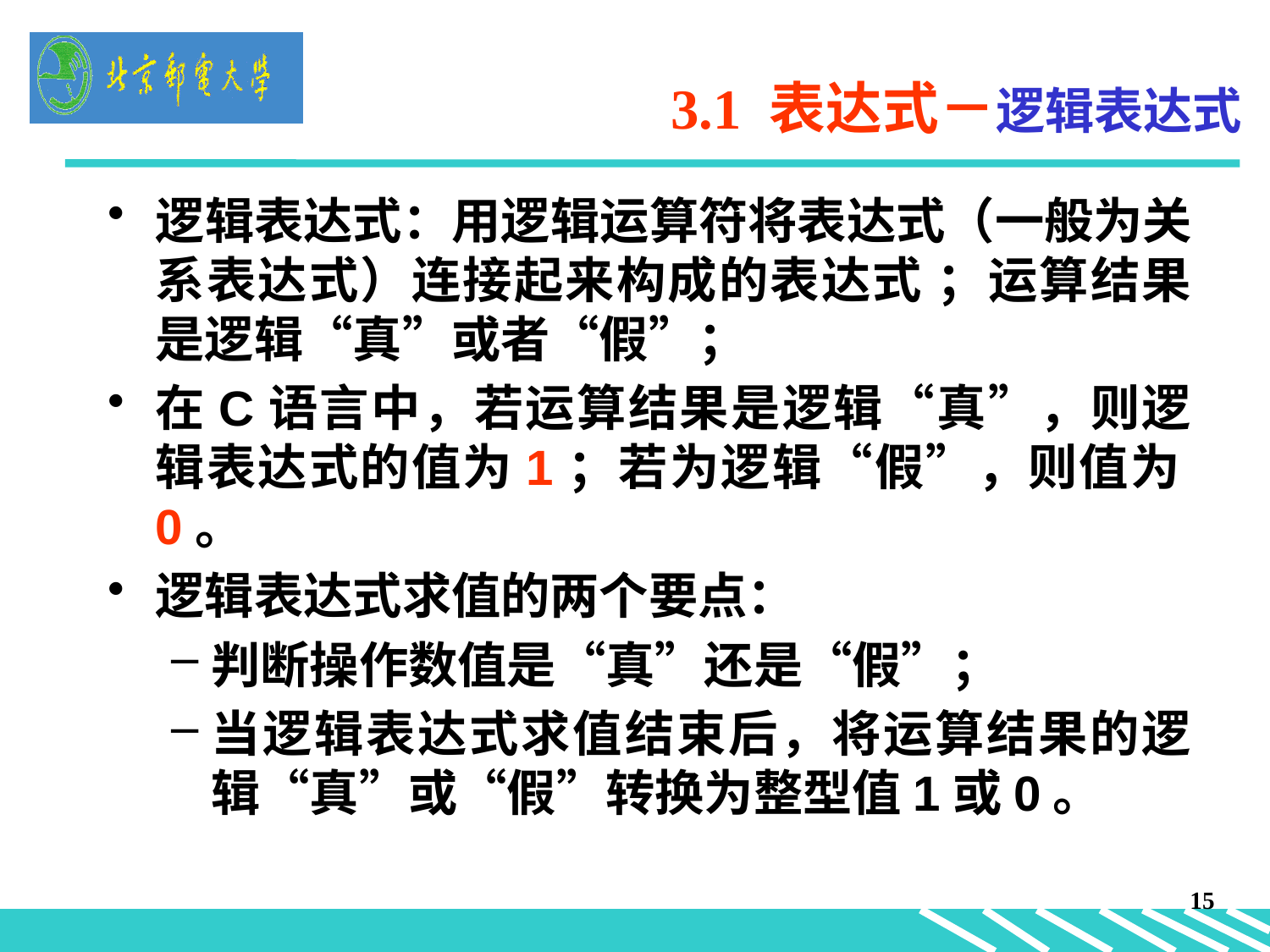

# 3.1 表达式－逻辑表达式
逻辑表达式：用逻辑运算符将表达式（一般为关系表达式）连接起来构成的表达式 ；运算结果是逻辑“真”或者“假”；
在C语言中，若运算结果是逻辑“真”，则逻辑表达式的值为1；若为逻辑“假”，则值为0。
逻辑表达式求值的两个要点：
判断操作数值是“真”还是“假”；
当逻辑表达式求值结束后，将运算结果的逻辑“真”或“假”转换为整型值1或0。

15